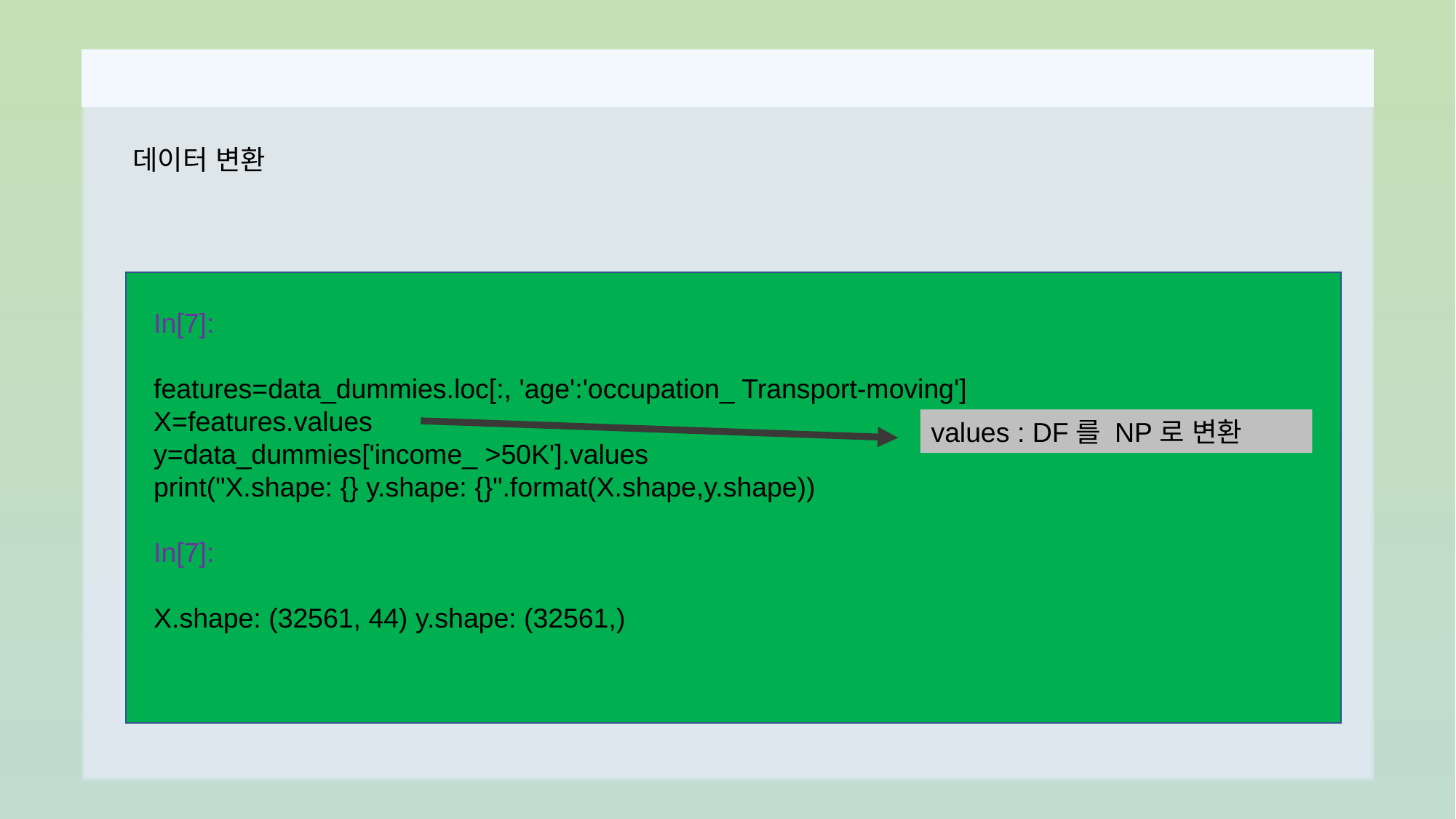

데이터 변환

In[7]:

features=data_dummies.loc[:, 'age':'occupation_ Transport-moving']
X=features.values
y=data_dummies['income_ >50K'].values
print("X.shape: {} y.shape: {}".format(X.shape,y.shape))

In[7]:

X.shape: (32561, 44) y.shape: (32561,)

values : DF를 NP로 변환